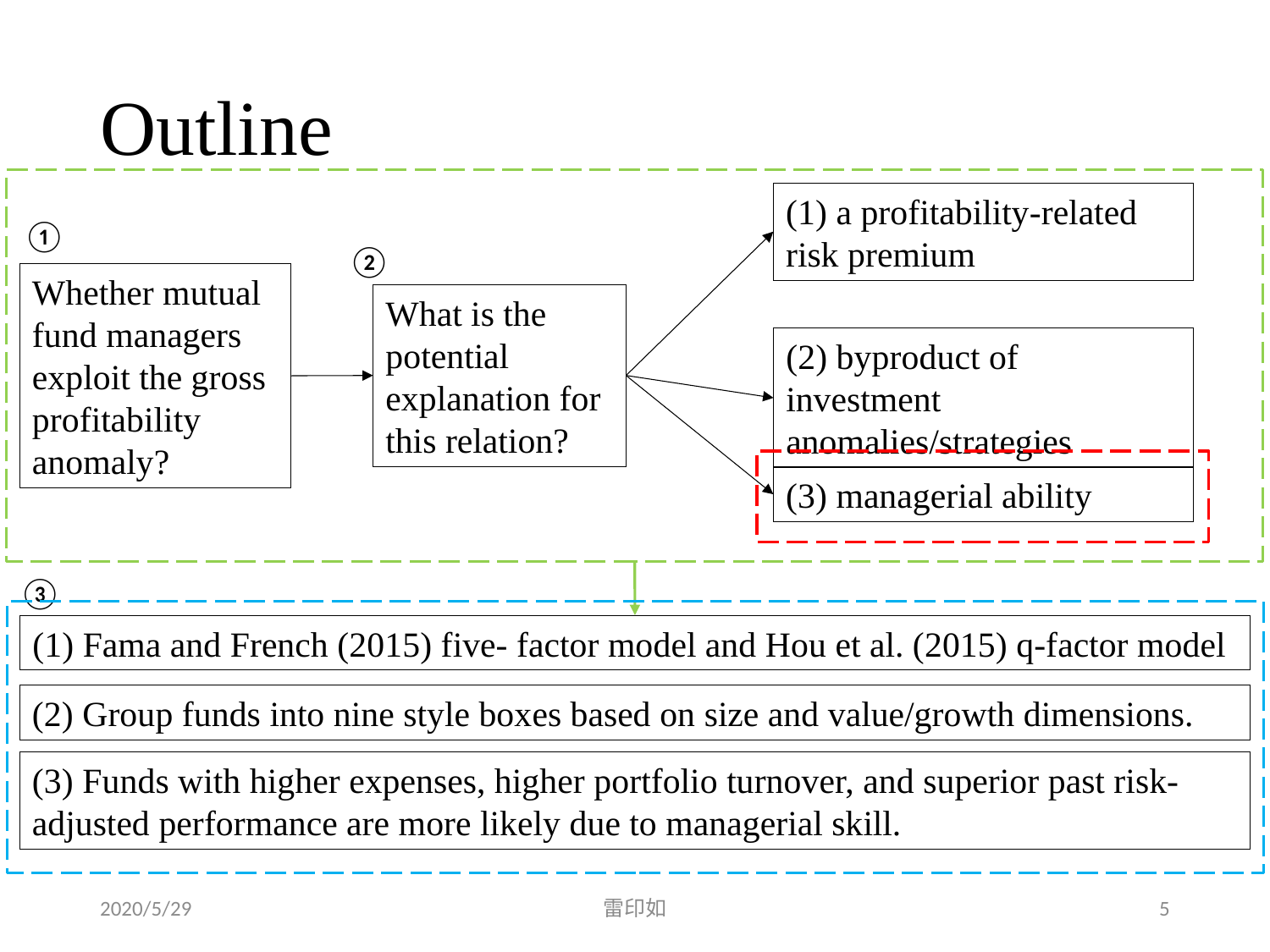

Outline

(1) a profitability-related risk premium
①
②
Whether mutual fund managers exploit the gross profitability anomaly?
What is the potential explanation for this relation?
(2) byproduct of investment anomalies/strategies

(3) managerial ability
③

(1) Fama and French (2015) five- factor model and Hou et al. (2015) q-factor model
(2) Group funds into nine style boxes based on size and value/growth dimensions.
(3) Funds with higher expenses, higher portfolio turnover, and superior past risk-adjusted performance are more likely due to managerial skill.
2020/5/29
雷印如
5